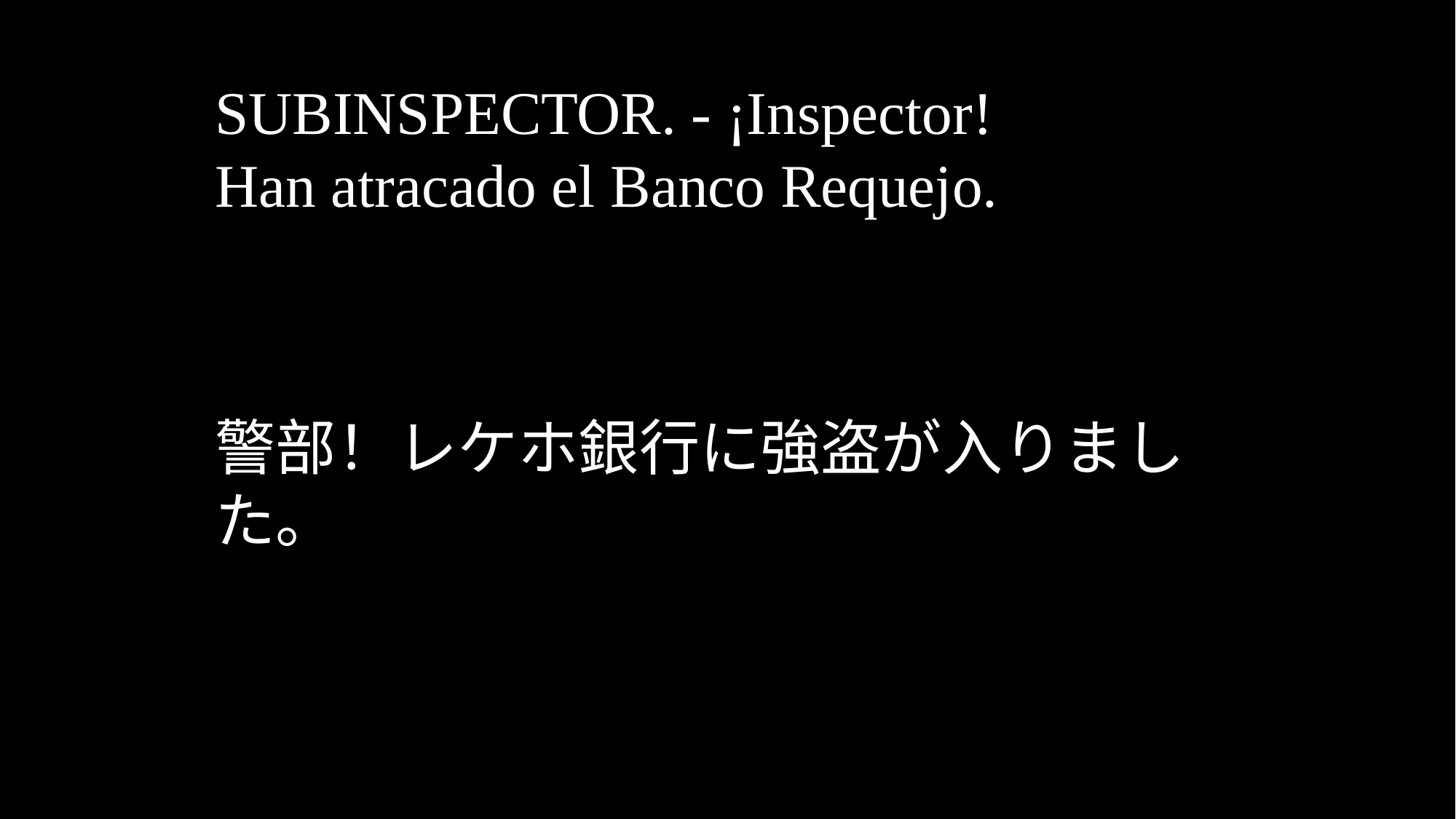

SUBINSPECTOR. - ¡Inspector! Han atracado el Banco Requejo.

警部！レケホ銀行に強盗が入りました。